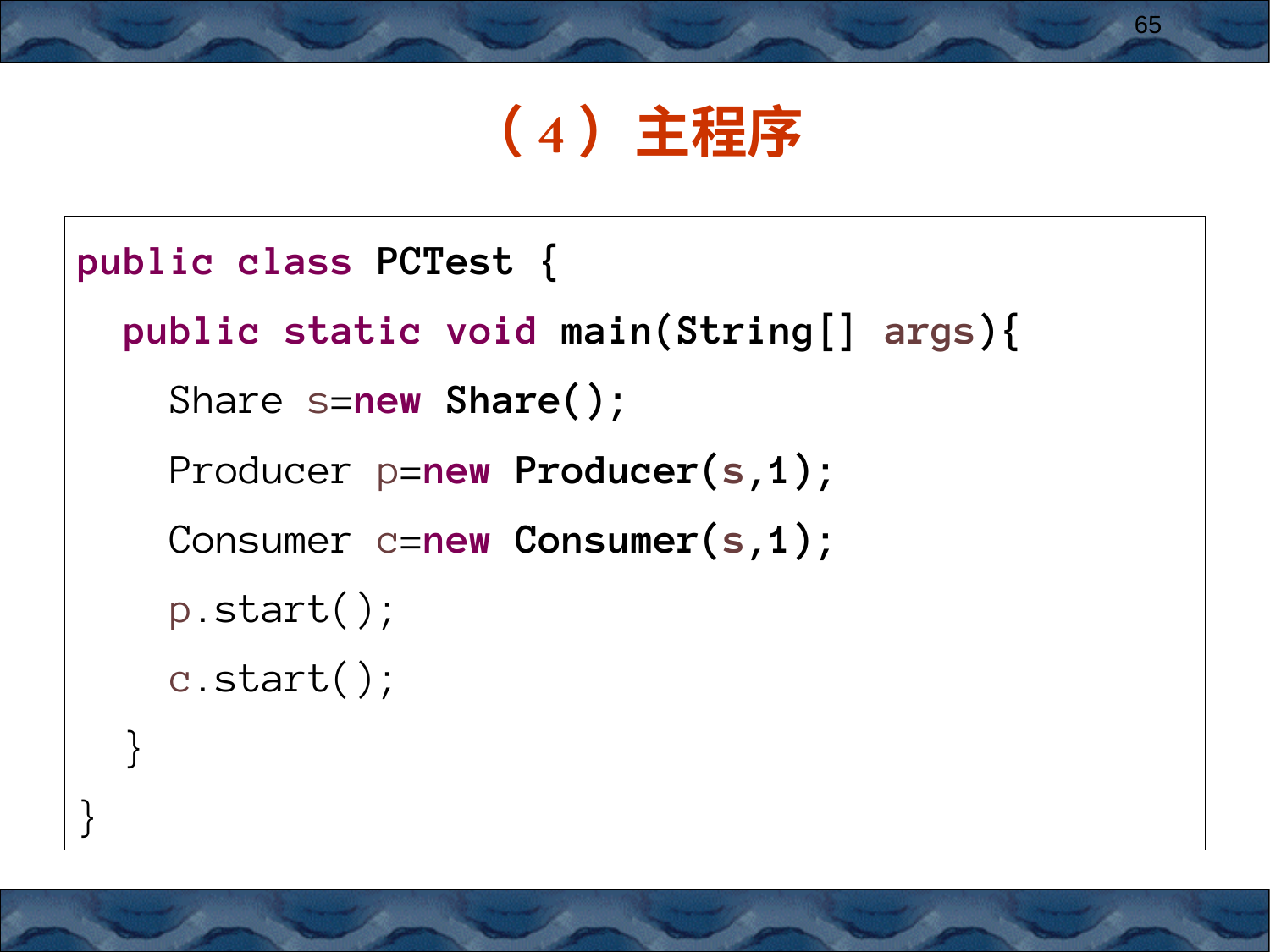

65
# （4）主程序
public class PCTest {
  public static void main(String[] args){
    Share s=new Share();
    Producer p=new Producer(s,1);
    Consumer c=new Consumer(s,1);
    p.start();
    c.start();
  }
}